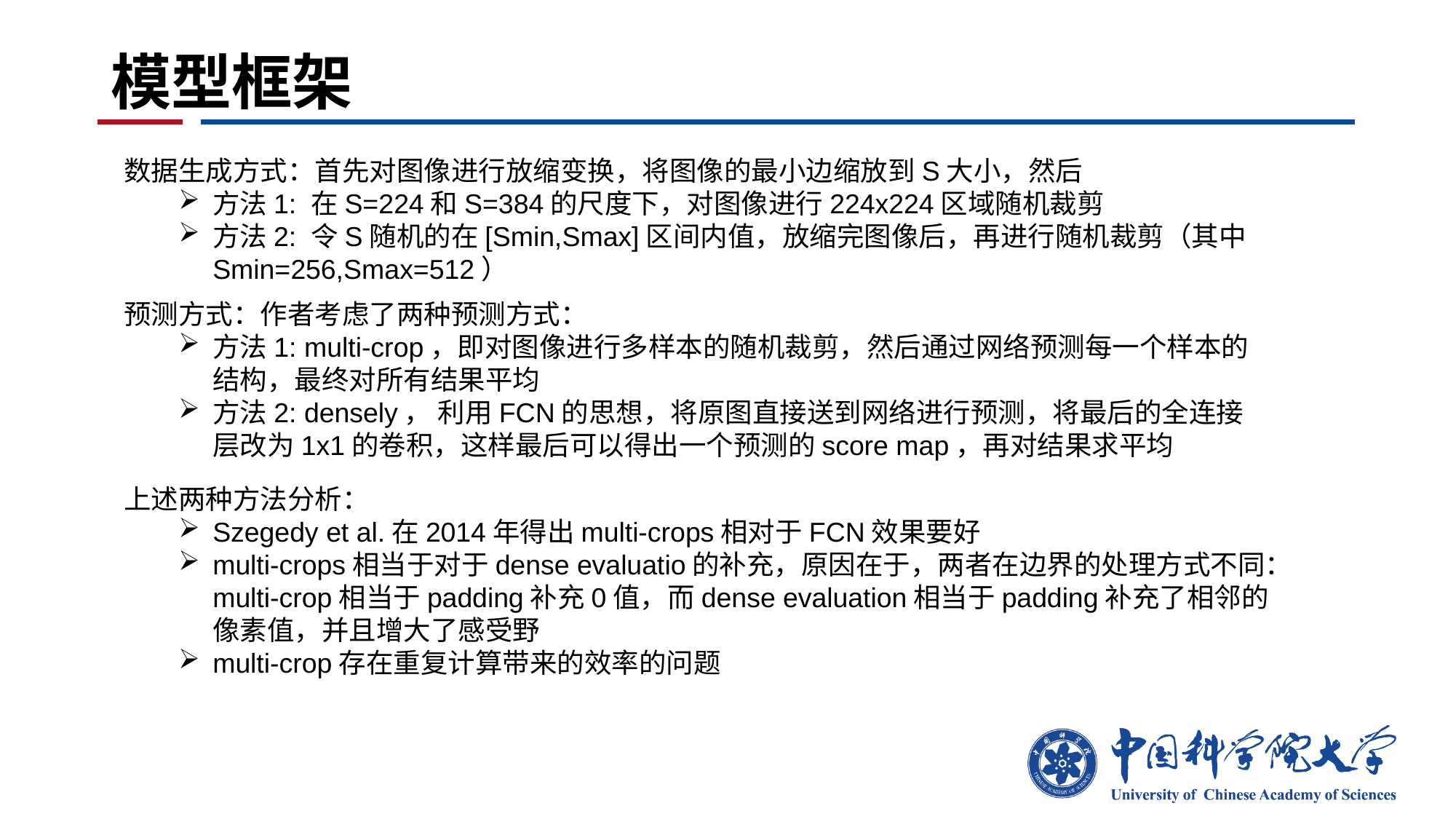

# 模型框架
数据生成方式：首先对图像进行放缩变换，将图像的最小边缩放到S大小，然后
方法1: 在S=224和S=384的尺度下，对图像进行224x224区域随机裁剪
方法2: 令S随机的在[Smin,Smax]区间内值，放缩完图像后，再进行随机裁剪（其中Smin=256,Smax=512）
预测方式：作者考虑了两种预测方式：
方法1: multi-crop，即对图像进行多样本的随机裁剪，然后通过网络预测每一个样本的结构，最终对所有结果平均
方法2: densely， 利用FCN的思想，将原图直接送到网络进行预测，将最后的全连接层改为1x1的卷积，这样最后可以得出一个预测的score map，再对结果求平均
上述两种方法分析：
Szegedy et al.在2014年得出multi-crops相对于FCN效果要好
multi-crops相当于对于dense evaluatio的补充，原因在于，两者在边界的处理方式不同：multi-crop相当于padding补充0值，而dense evaluation相当于padding补充了相邻的像素值，并且增大了感受野
multi-crop存在重复计算带来的效率的问题